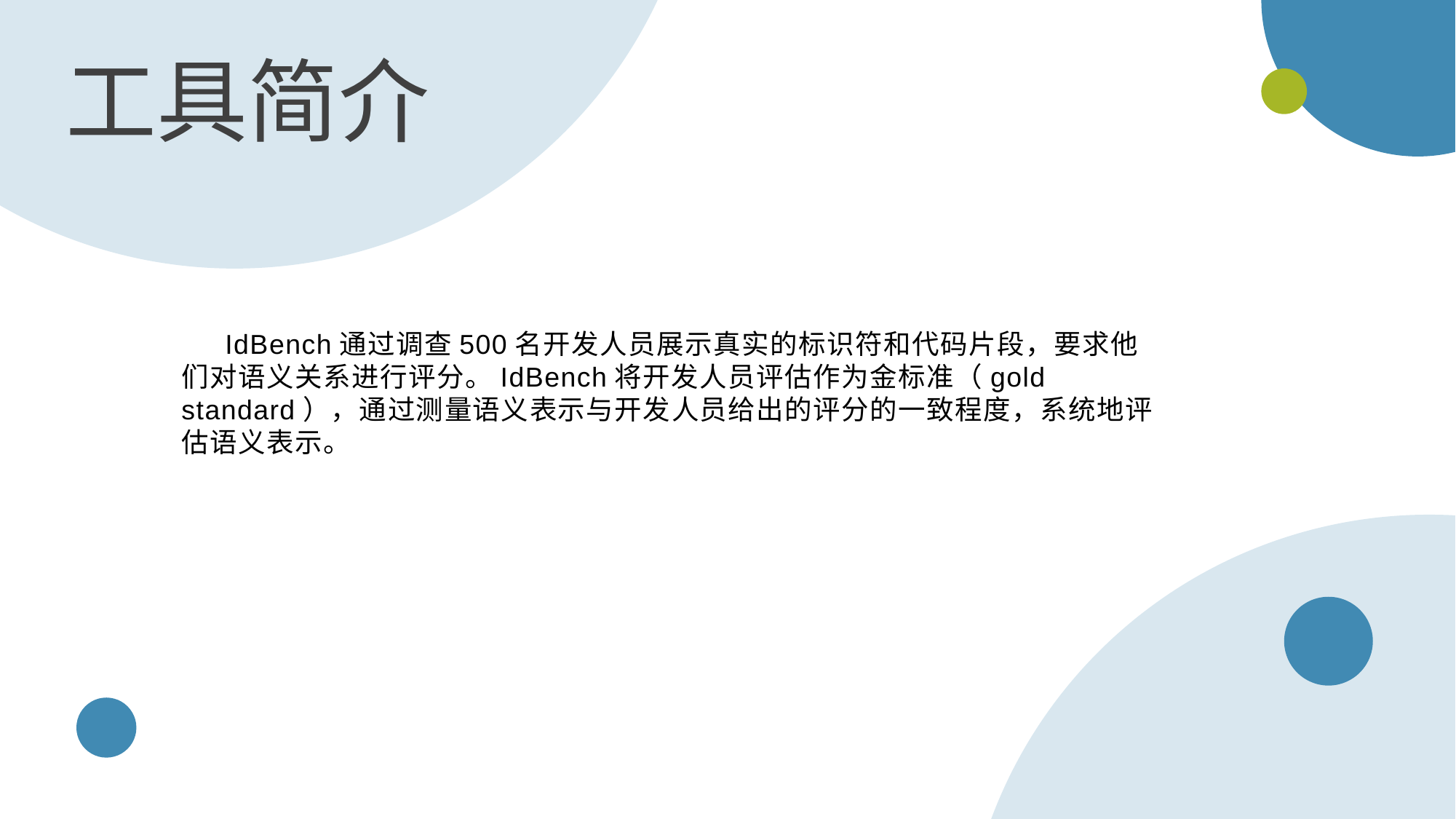

工具简介

     IdBench通过调查500名开发人员展示真实的标识符和代码片段，要求他们对语义关系进行评分。IdBench将开发人员评估作为金标准（gold standard），通过测量语义表示与开发人员给出的评分的一致程度，系统地评估语义表示。